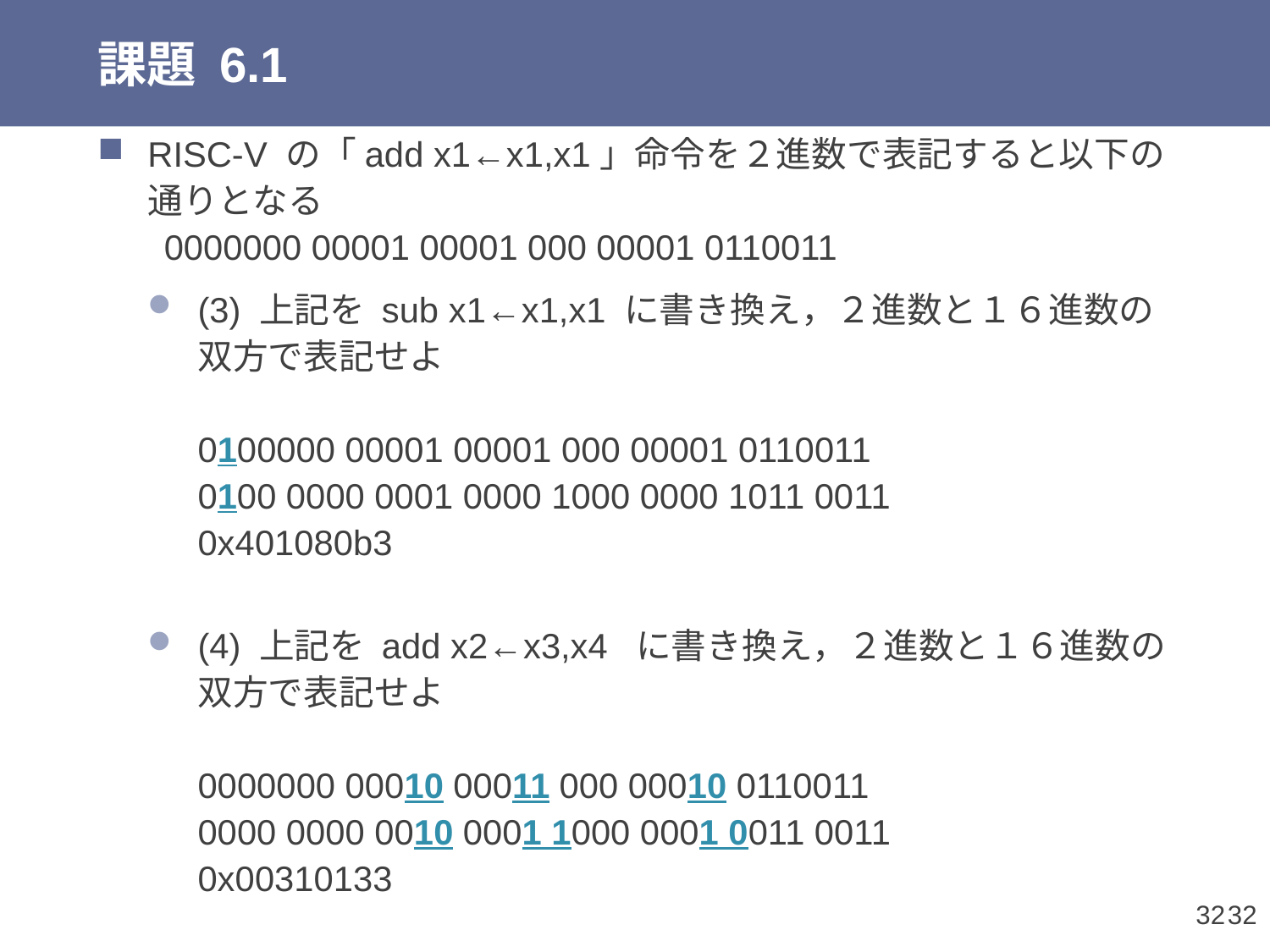

# 課題 6.1
RISC-V の「add x1←x1,x1」命令を２進数で表記すると以下の通りとなる
 0000000 00001 00001 000 00001 0110011
(3) 上記を sub x1←x1,x1 に書き換え，２進数と１６進数の双方で表記せよ
0100000 00001 00001 000 00001 0110011
0100 0000 0001 0000 1000 0000 1011 0011
0x401080b3
(4) 上記を add x2←x3,x4  に書き換え，２進数と１６進数の双方で表記せよ
0000000 00010 00011 000 00010 0110011
0000 0000 0010 0001 1000 0001 0011 0011
0x00310133
32